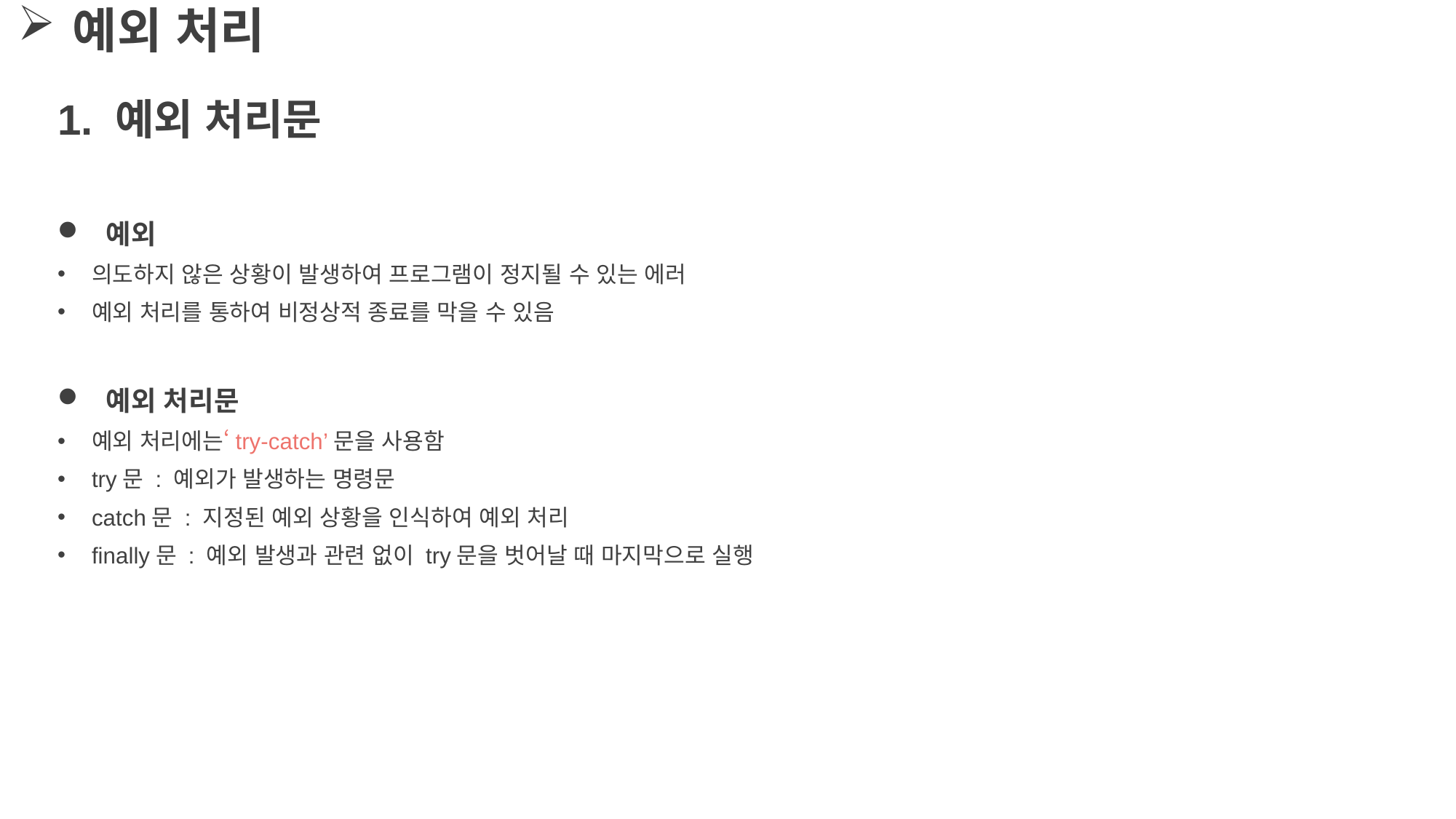

예외 처리
1. 예외 처리문
 예외
의도하지 않은 상황이 발생하여 프로그램이 정지될 수 있는 에러
예외 처리를 통하여 비정상적 종료를 막을 수 있음

 예외 처리문
예외 처리에는‘try-catch’문을 사용함
try문 : 예외가 발생하는 명령문
catch문 : 지정된 예외 상황을 인식하여 예외 처리
finally문 : 예외 발생과 관련 없이 try문을 벗어날 때 마지막으로 실행